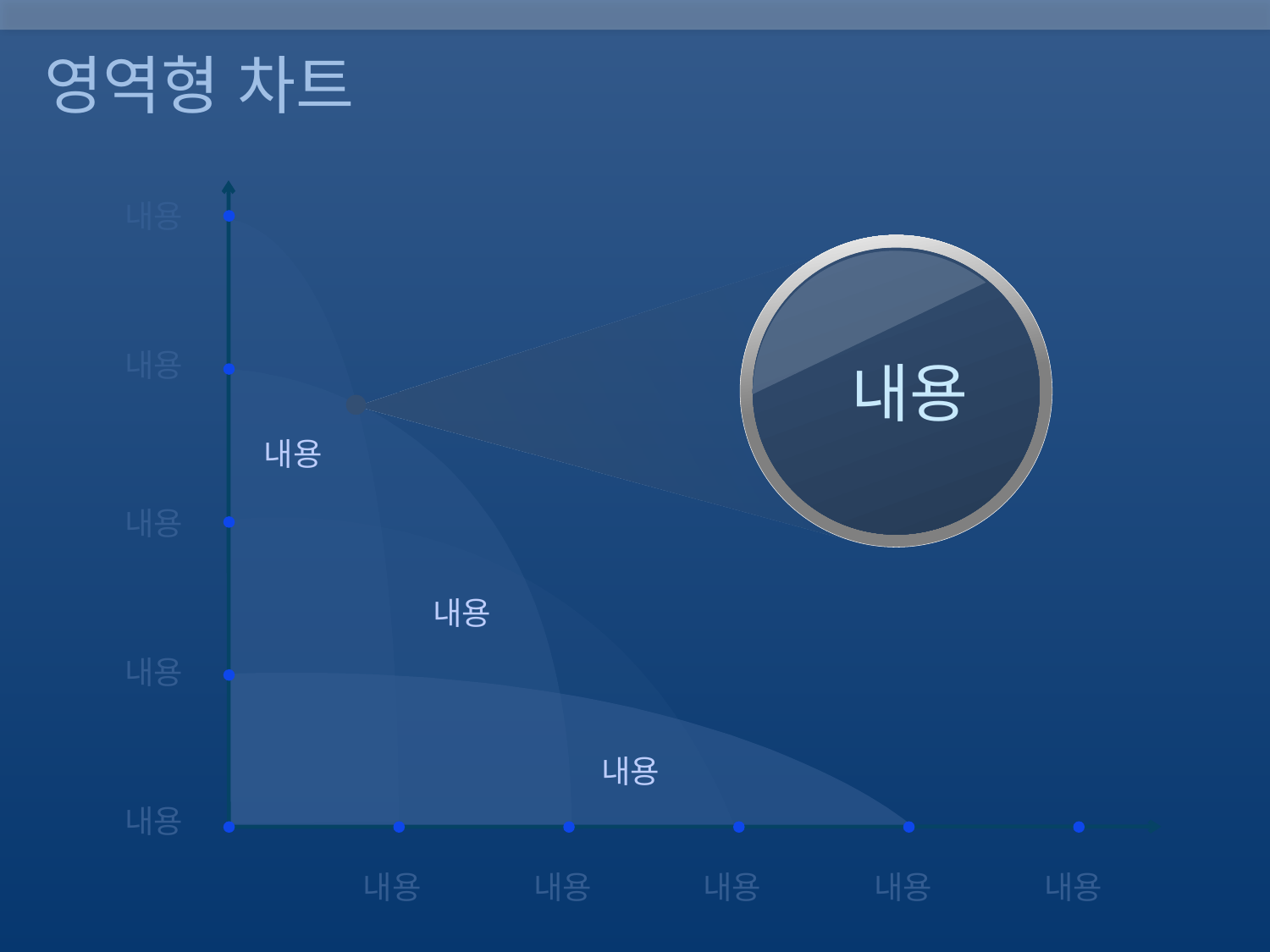

# 영역형 차트
내용

내용
내용

내용
내용

내용
내용

내용
내용
내용
내용
내용
내용
내용